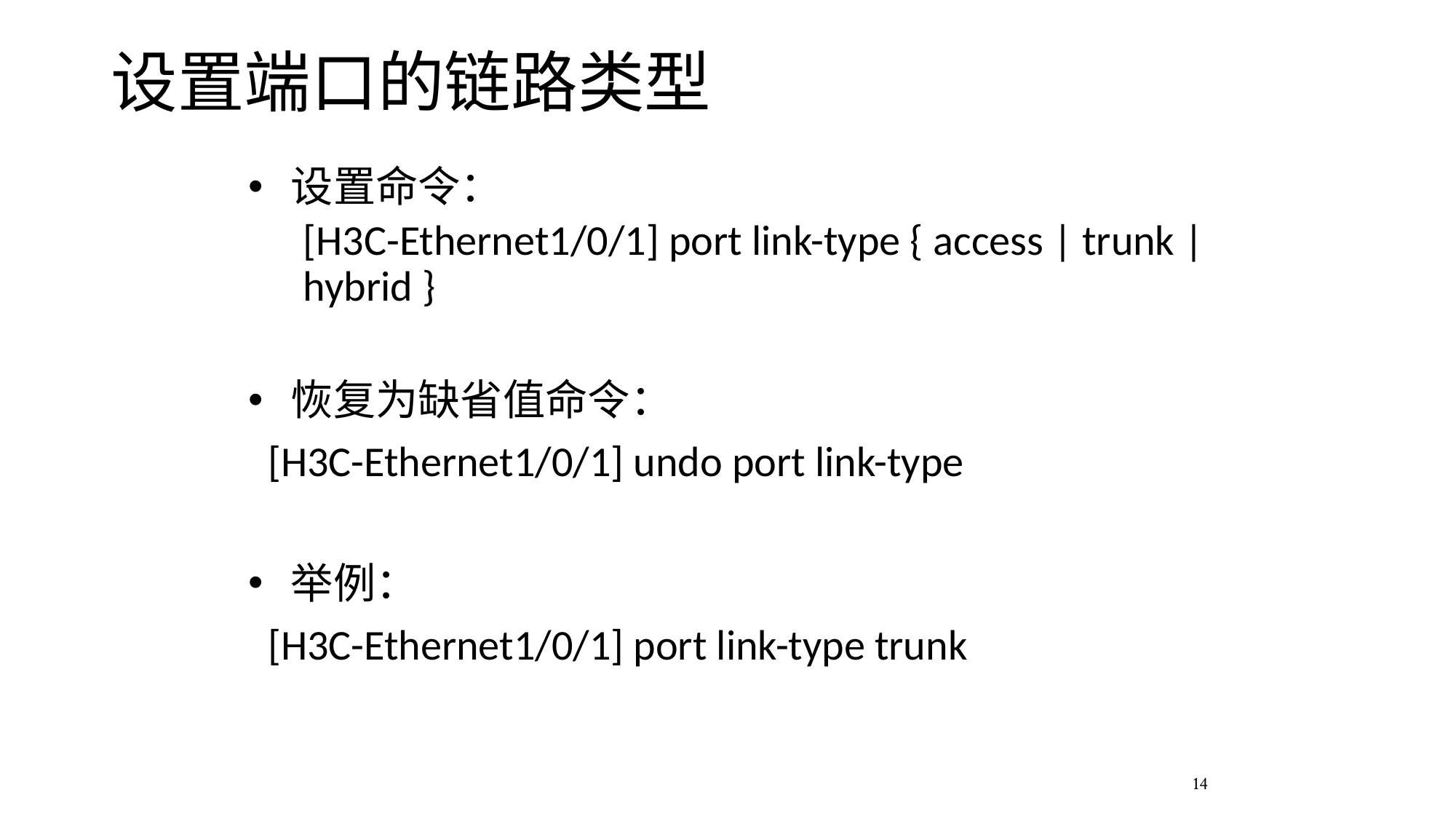

# 设置端口的链路类型
 设置命令：
[H3C-Ethernet1/0/1] port link-type { access | trunk | hybrid }

 恢复为缺省值命令：
  [H3C-Ethernet1/0/1] undo port link-type

 举例：
  [H3C-Ethernet1/0/1] port link-type trunk

14